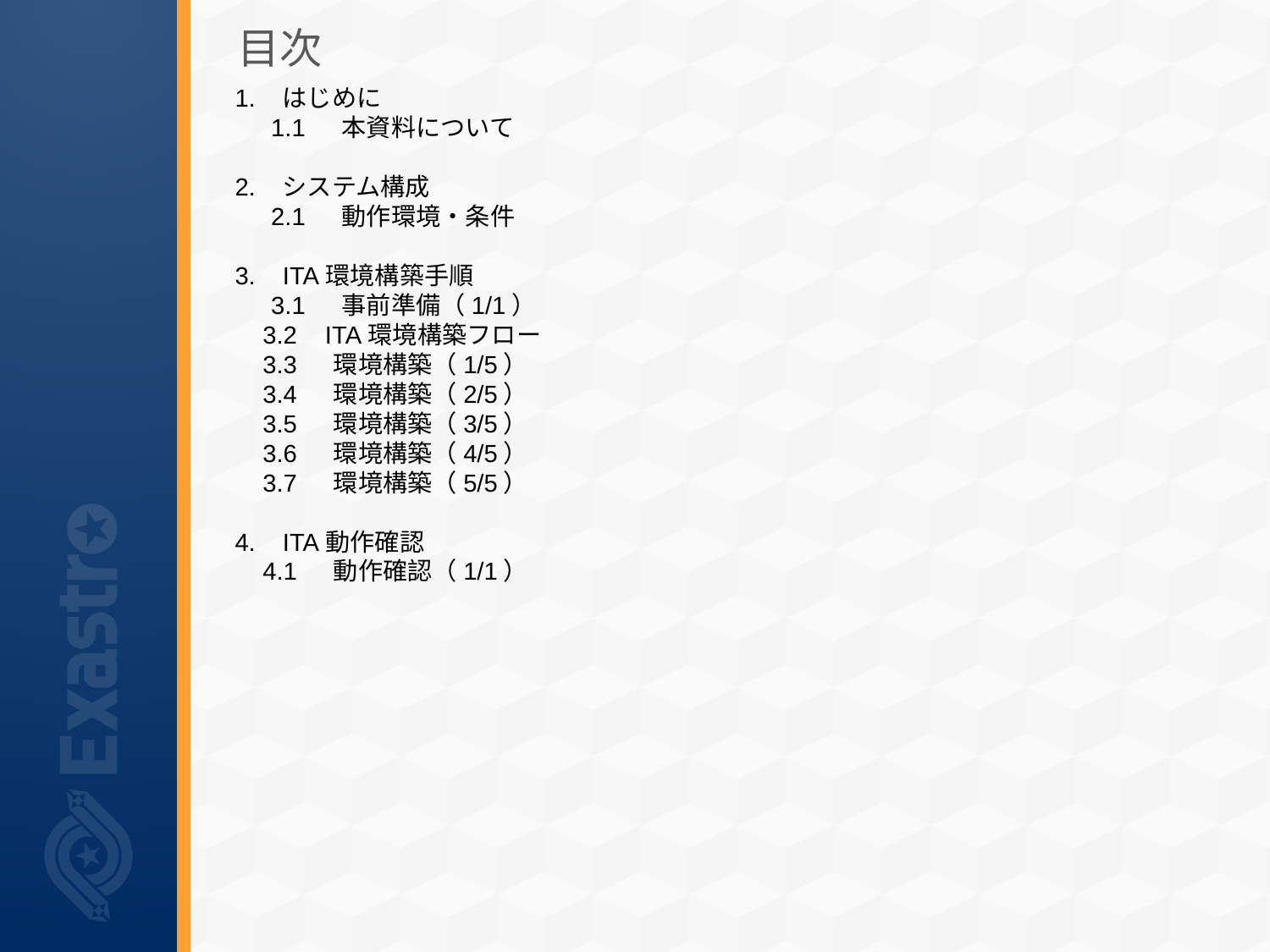

# 目次
はじめに
　 1.1　 本資料について

システム構成
　 2.1　 動作環境・条件

ITA環境構築手順
　 3.1　 事前準備（1/1）
    3.2    ITA環境構築フロー
    3.3　 環境構築（1/5）
    3.4　 環境構築（2/5）
    3.5　 環境構築（3/5）
    3.6　 環境構築（4/5）
    3.7　 環境構築（5/5）

ITA動作確認
    4.1　 動作確認（1/1）